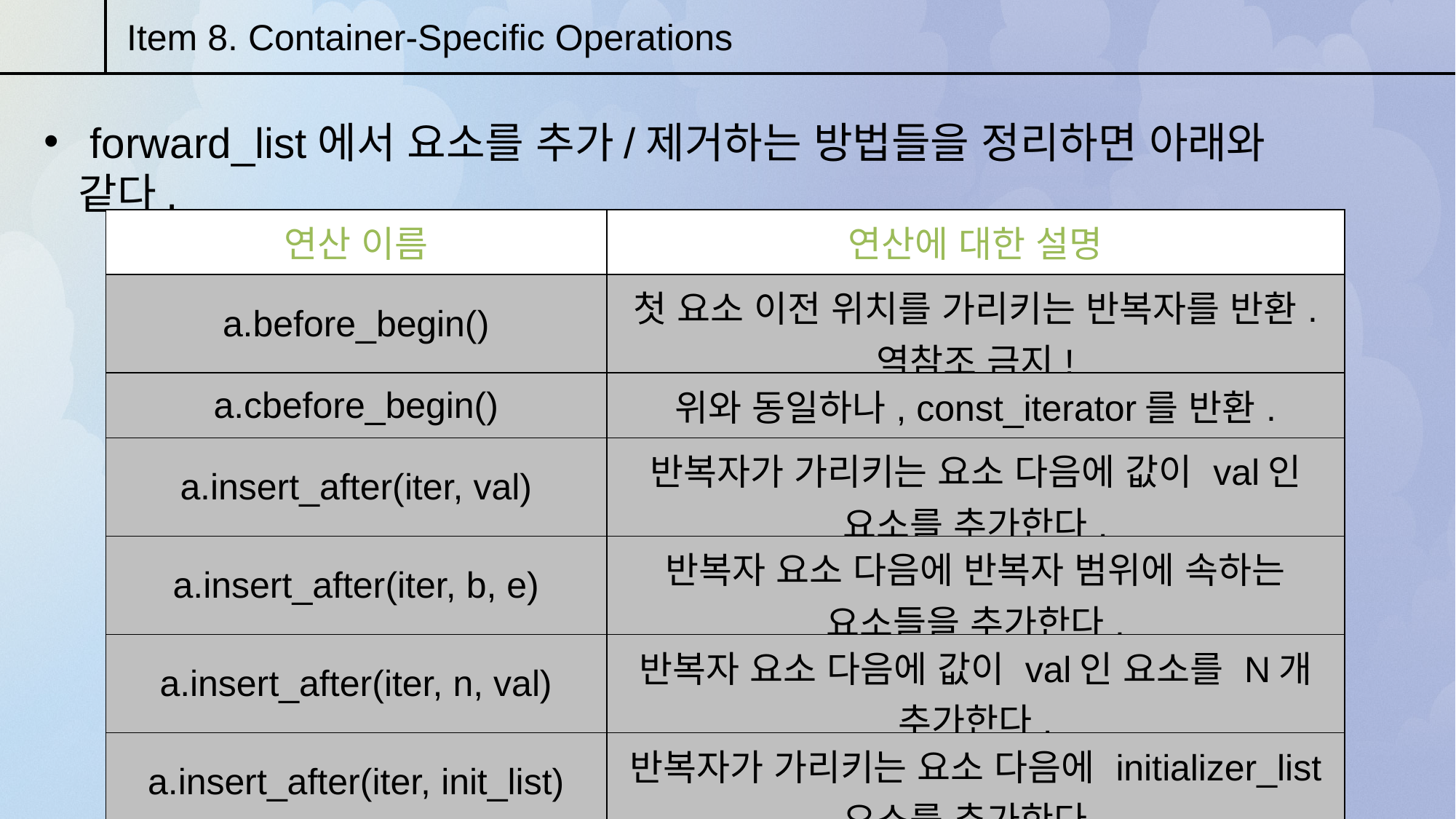

Item 8. Container-Specific Operations
 forward_list에서 요소를 추가/제거하는 방법들을 정리하면 아래와 같다.
| 연산 이름 | 연산에 대한 설명 |
| --- | --- |
| a.before\_begin() | 첫 요소 이전 위치를 가리키는 반복자를 반환. 역참조 금지! |
| a.cbefore\_begin() | 위와 동일하나, const\_iterator를 반환. |
| a.insert\_after(iter, val) | 반복자가 가리키는 요소 다음에 값이 val인 요소를 추가한다. |
| a.insert\_after(iter, b, e) | 반복자 요소 다음에 반복자 범위에 속하는 요소들을 추가한다. |
| a.insert\_after(iter, n, val) | 반복자 요소 다음에 값이 val인 요소를 N개 추가한다. |
| a.insert\_after(iter, init\_list) | 반복자가 가리키는 요소 다음에 initializer\_list 요소를 추가한다. |
| a.emplace\_after(iter, args…) | 반복자가 가리키는 요소 다음에 새 요소를 생성/추가한다. |